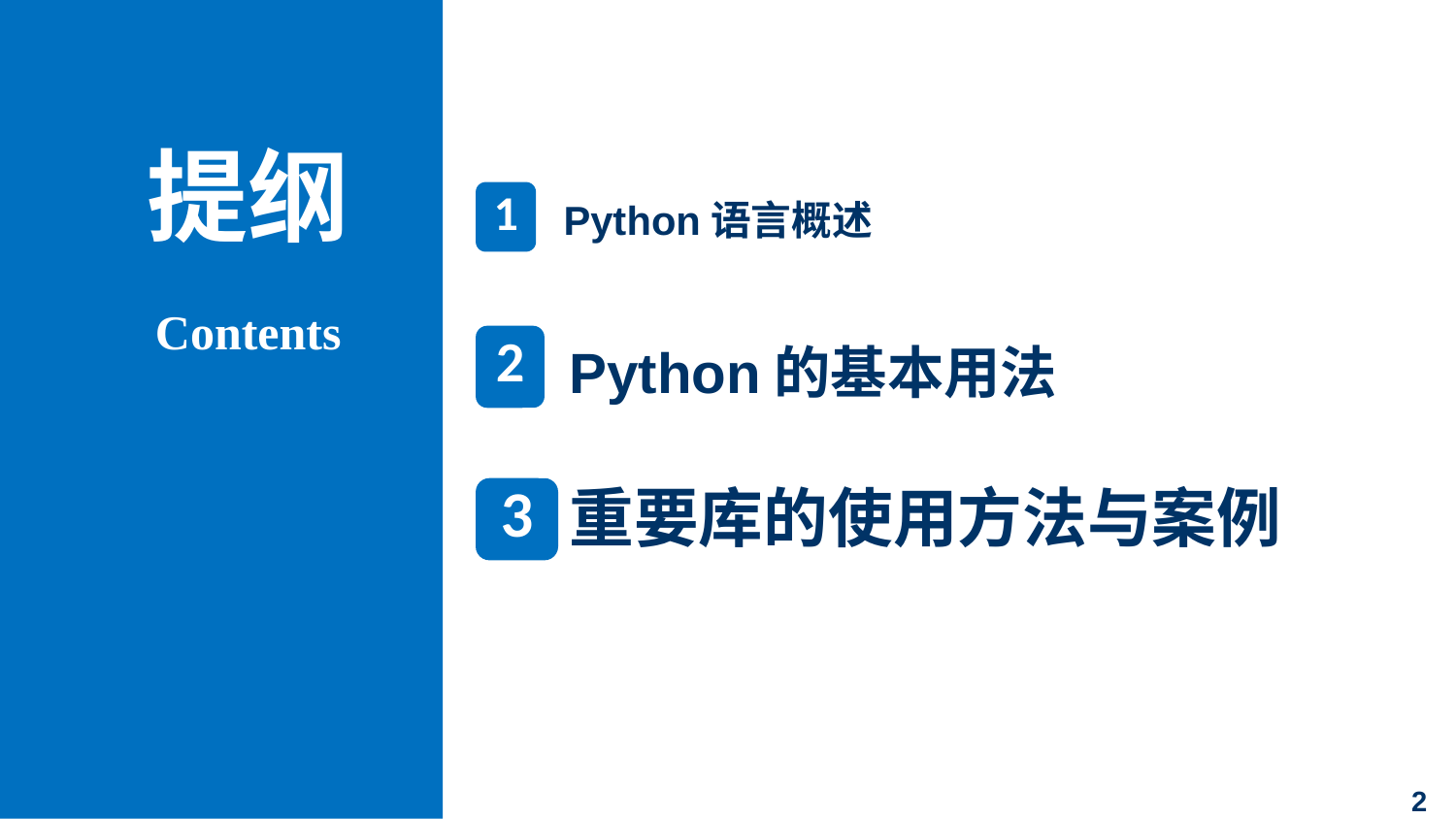

提纲
1
 Python语言概述
Contents
2
 Python的基本用法
3
重要库的使用方法与案例